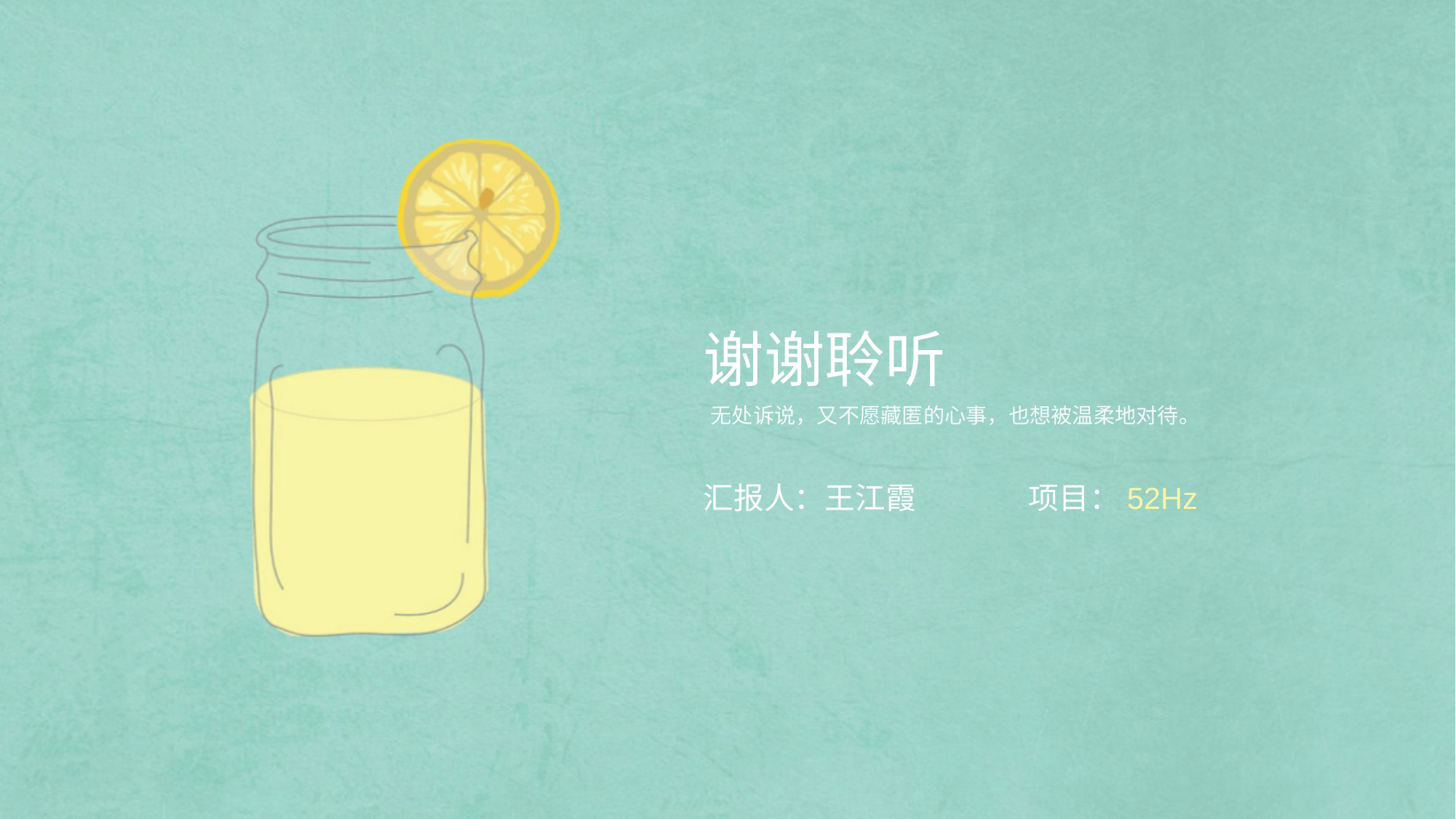

谢谢聆听
无处诉说，又不愿藏匿的心事，也想被温柔地对待。
汇报人：王江霞
项目：52Hz